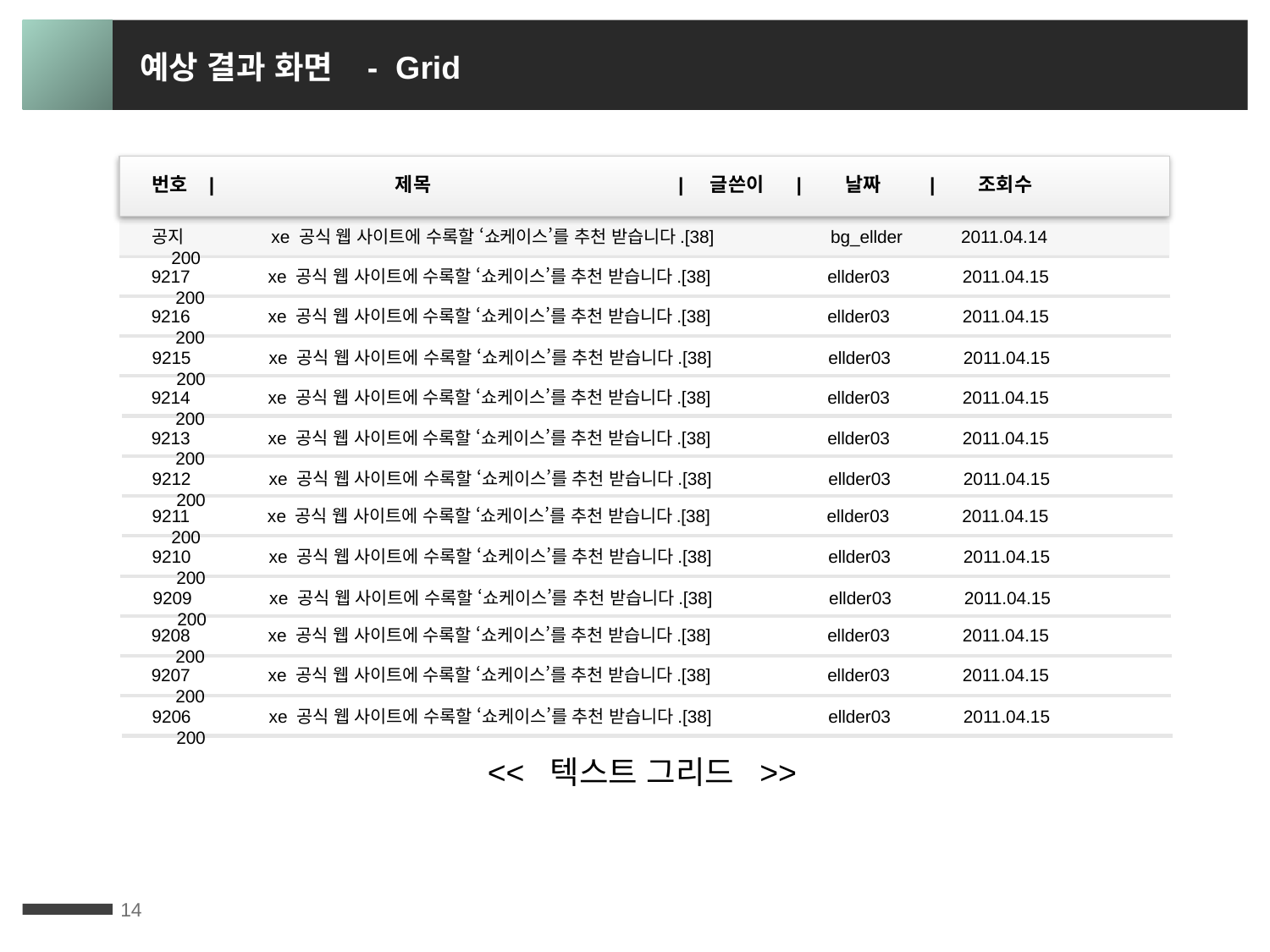

예상 결과 화면   -  Grid

번호   |                                제목                                            |    글쓴이     |       날짜        |       조회수
공지                 xe 공식 웹 사이트에 수록할 ‘쇼케이스’를 추천 받습니다.[38]                        bg_ellder            2011.04.14                        200

9217                xe 공식 웹 사이트에 수록할 ‘쇼케이스’를 추천 받습니다.[38]                        ellder03               2011.04.15                        200
9216                xe 공식 웹 사이트에 수록할 ‘쇼케이스’를 추천 받습니다.[38]                        ellder03               2011.04.15                        200
9215                xe 공식 웹 사이트에 수록할 ‘쇼케이스’를 추천 받습니다.[38]                        ellder03               2011.04.15                        200
9214                xe 공식 웹 사이트에 수록할 ‘쇼케이스’를 추천 받습니다.[38]                        ellder03               2011.04.15                        200
9213                xe 공식 웹 사이트에 수록할 ‘쇼케이스’를 추천 받습니다.[38]                        ellder03               2011.04.15                        200
9212                xe 공식 웹 사이트에 수록할 ‘쇼케이스’를 추천 받습니다.[38]                        ellder03               2011.04.15                        200
9211                xe 공식 웹 사이트에 수록할 ‘쇼케이스’를 추천 받습니다.[38]                        ellder03               2011.04.15                        200
9210                xe 공식 웹 사이트에 수록할 ‘쇼케이스’를 추천 받습니다.[38]                        ellder03               2011.04.15                        200
9209                xe 공식 웹 사이트에 수록할 ‘쇼케이스’를 추천 받습니다.[38]                        ellder03               2011.04.15                        200
9208                xe 공식 웹 사이트에 수록할 ‘쇼케이스’를 추천 받습니다.[38]                        ellder03               2011.04.15                        200
9207                xe 공식 웹 사이트에 수록할 ‘쇼케이스’를 추천 받습니다.[38]                        ellder03               2011.04.15                        200
9206                xe 공식 웹 사이트에 수록할 ‘쇼케이스’를 추천 받습니다.[38]                        ellder03               2011.04.15                        200
<<  텍스트 그리드  >>
14